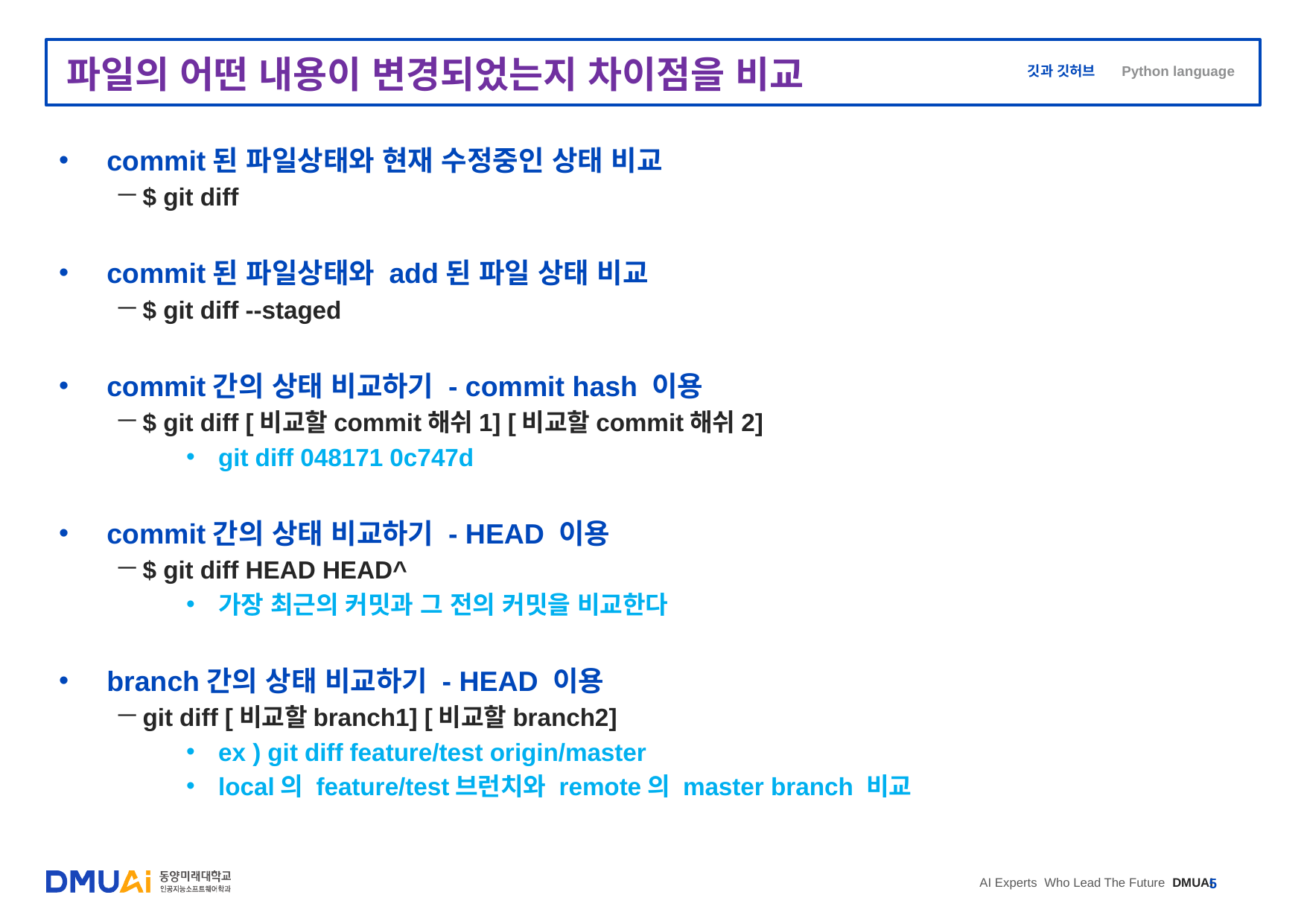

# 파일의 어떤 내용이 변경되었는지 차이점을 비교
commit된 파일상태와 현재 수정중인 상태 비교
$ git diff

commit된 파일상태와 add된 파일 상태 비교
$ git diff --staged

commit간의 상태 비교하기 - commit hash 이용
$ git diff [비교할commit해쉬1] [비교할commit해쉬2]
git diff 048171 0c747d

commit간의 상태 비교하기 - HEAD 이용
$ git diff HEAD HEAD^
가장 최근의 커밋과 그 전의 커밋을 비교한다

branch간의 상태 비교하기 - HEAD 이용
git diff [비교할branch1] [비교할branch2]
ex ) git diff feature/test origin/master
local의 feature/test브런치와 remote의 master branch 비교